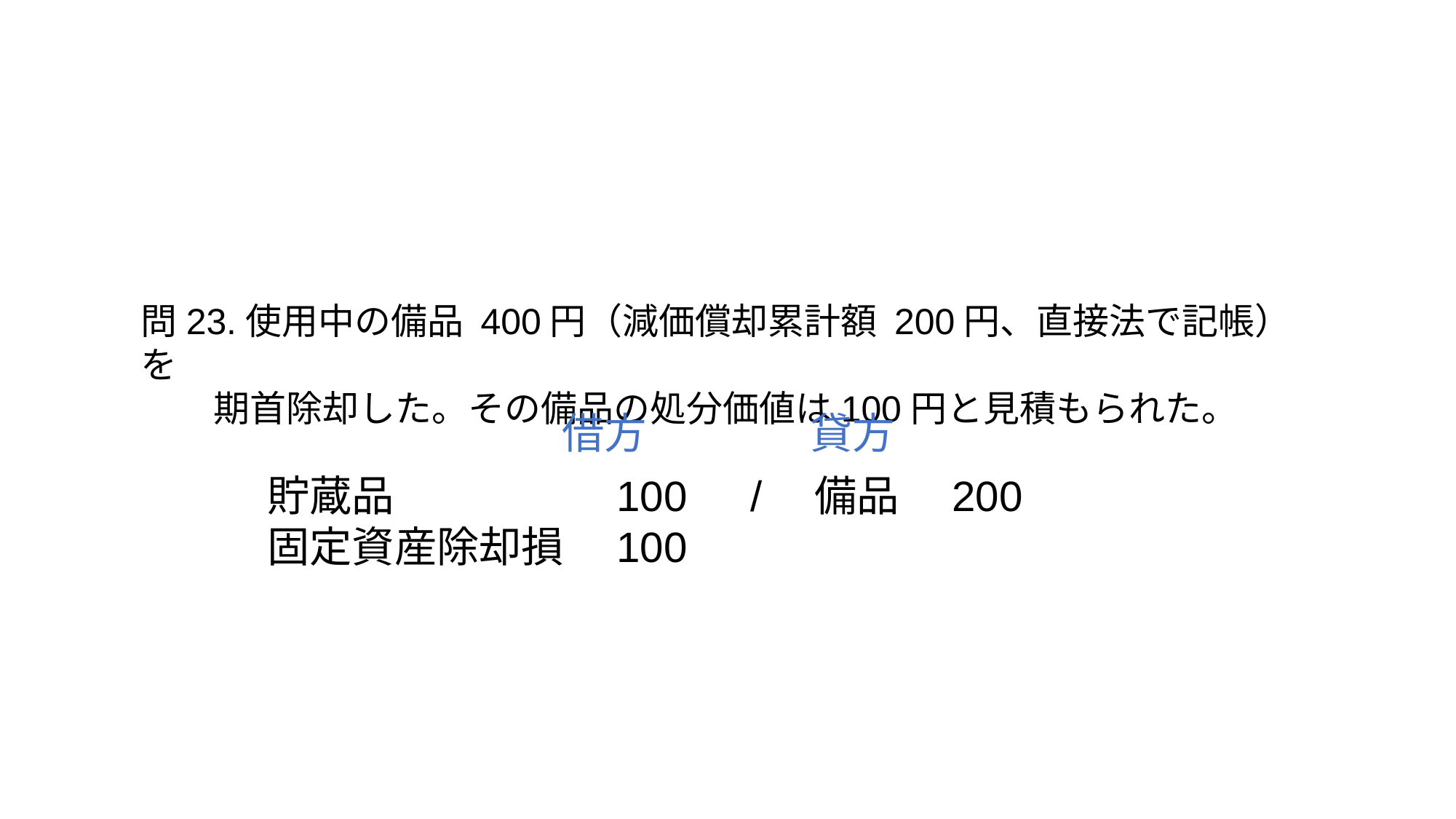

問23.使用中の備品 400円（減価償却累計額 200円、直接法で記帳）を
　　期首除却した。その備品の処分価値は100円と見積もられた。
借方
貸方
貯蔵品　　　　　100　/　備品　200
固定資産除却損　100